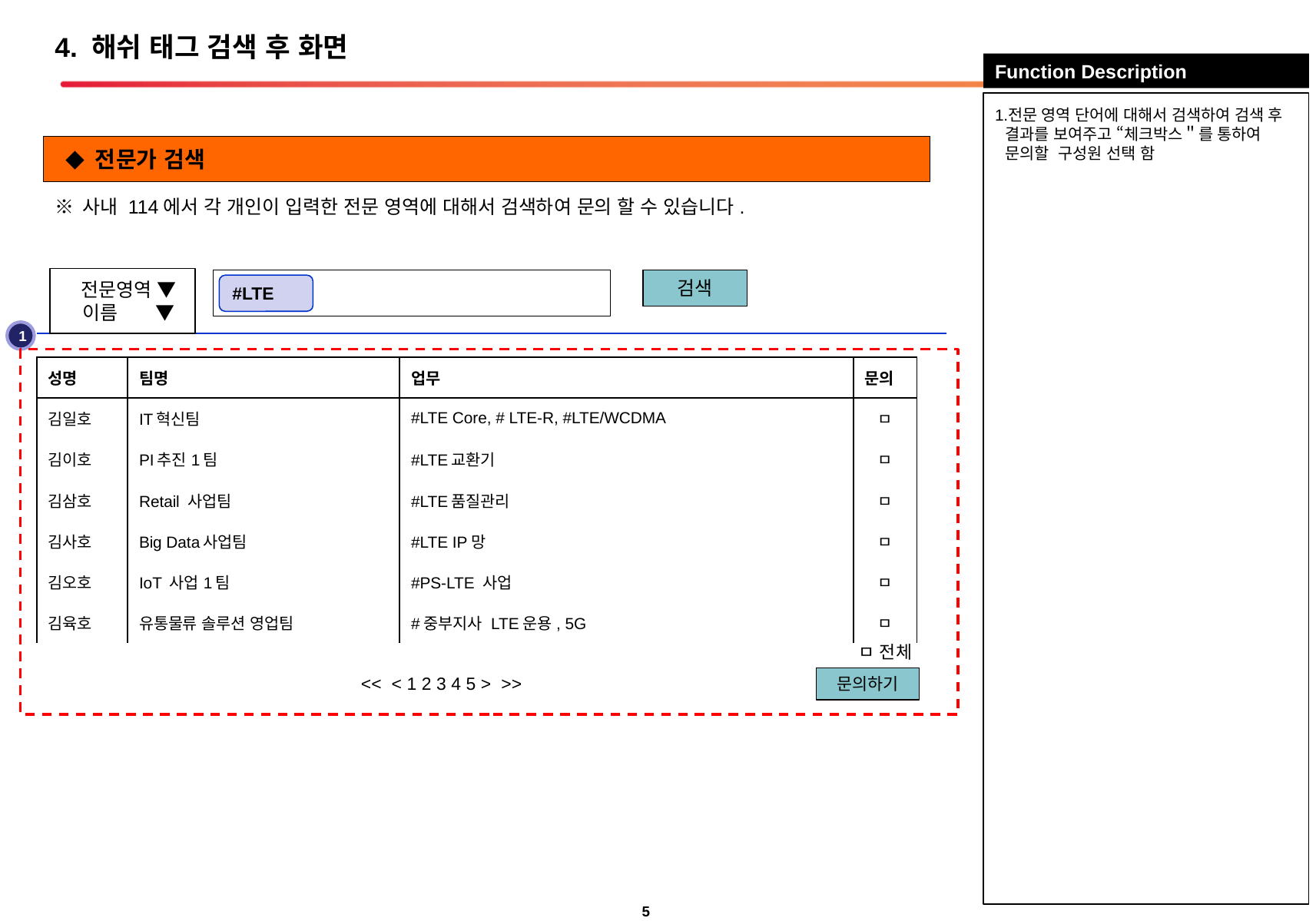

# 4. 해쉬 태그 검색 후 화면
Function Description

전문 영역 단어에 대해서 검색하여 검색 후 결과를 보여주고 “체크박스＂를 통하여 문의할  구성원 선택 함

◆ 전문가 검색
※ 사내 114에서 각 개인이 입력한 전문 영역에 대해서 검색하여 문의 할 수 있습니다.
 전문영역 ▼
 이름       ▼

검색
#LTE
1

| 성명 | 팀명 | 업무 | 문의 |
| --- | --- | --- | --- |
| 김일호 | IT혁신팀 | #LTE Core, # LTE-R, #LTE/WCDMA | ㅁ |
| 김이호 | PI추진1팀 | #LTE교환기 | ㅁ |
| 김삼호 | Retail 사업팀 | #LTE품질관리 | ㅁ |
| 김사호 | Big Data사업팀 | #LTE IP망 | ㅁ |
| 김오호 | IoT 사업1팀 | #PS-LTE 사업 | ㅁ |
| 김육호 | 유통물류 솔루션 영업팀 | #중부지사 LTE운용, 5G | ㅁ |
ㅁ 전체
<<  < 1 2 3 4 5 >  >>
문의하기